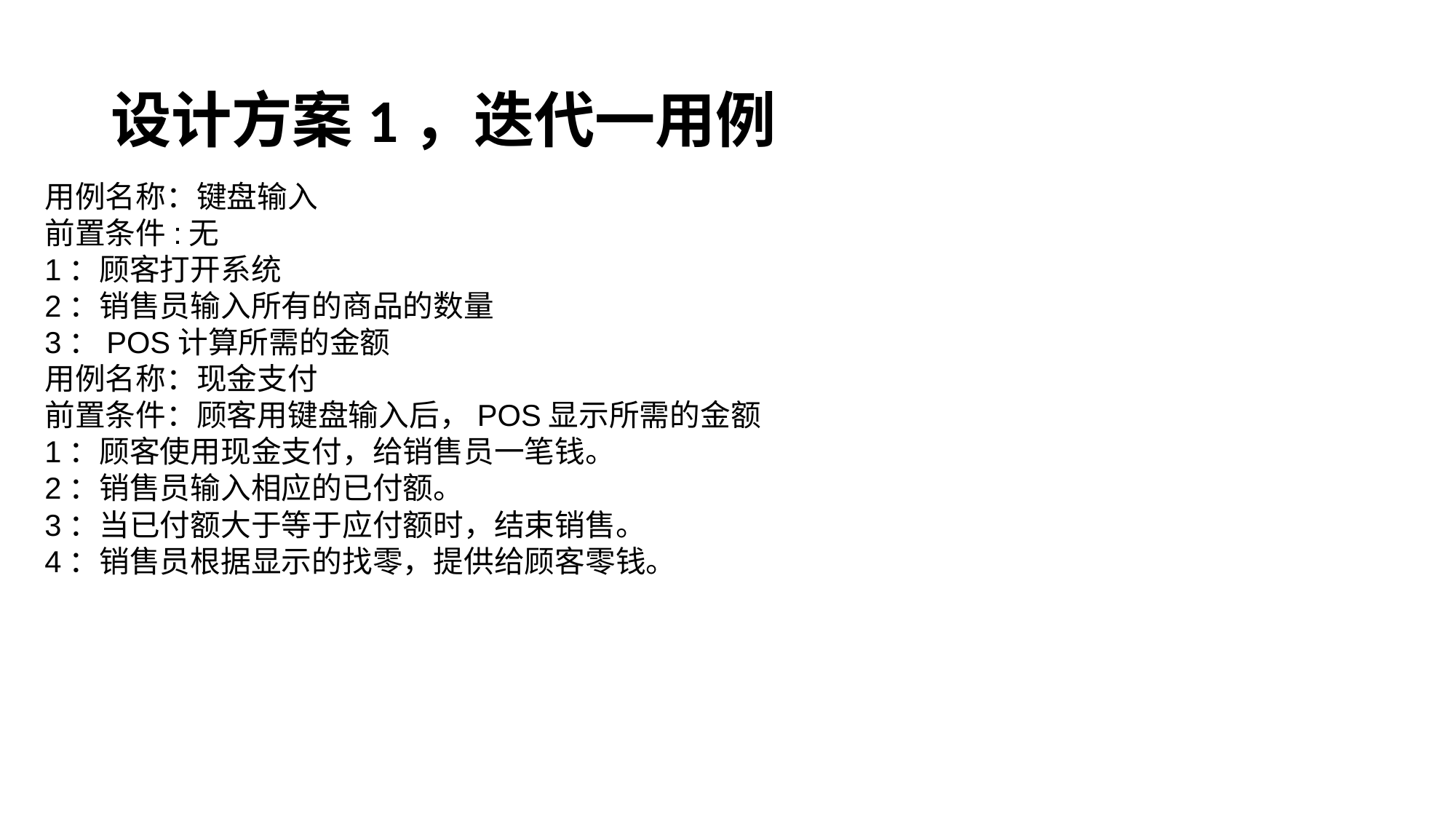

# 设计方案1，迭代一用例
用例名称：键盘输入
前置条件:无
1：顾客打开系统
2：销售员输入所有的商品的数量
3：POS计算所需的金额
用例名称：现金支付
前置条件：顾客用键盘输入后，POS显示所需的金额
1：顾客使用现金支付，给销售员一笔钱。
2：销售员输入相应的已付额。
3：当已付额大于等于应付额时，结束销售。
4：销售员根据显示的找零，提供给顾客零钱。